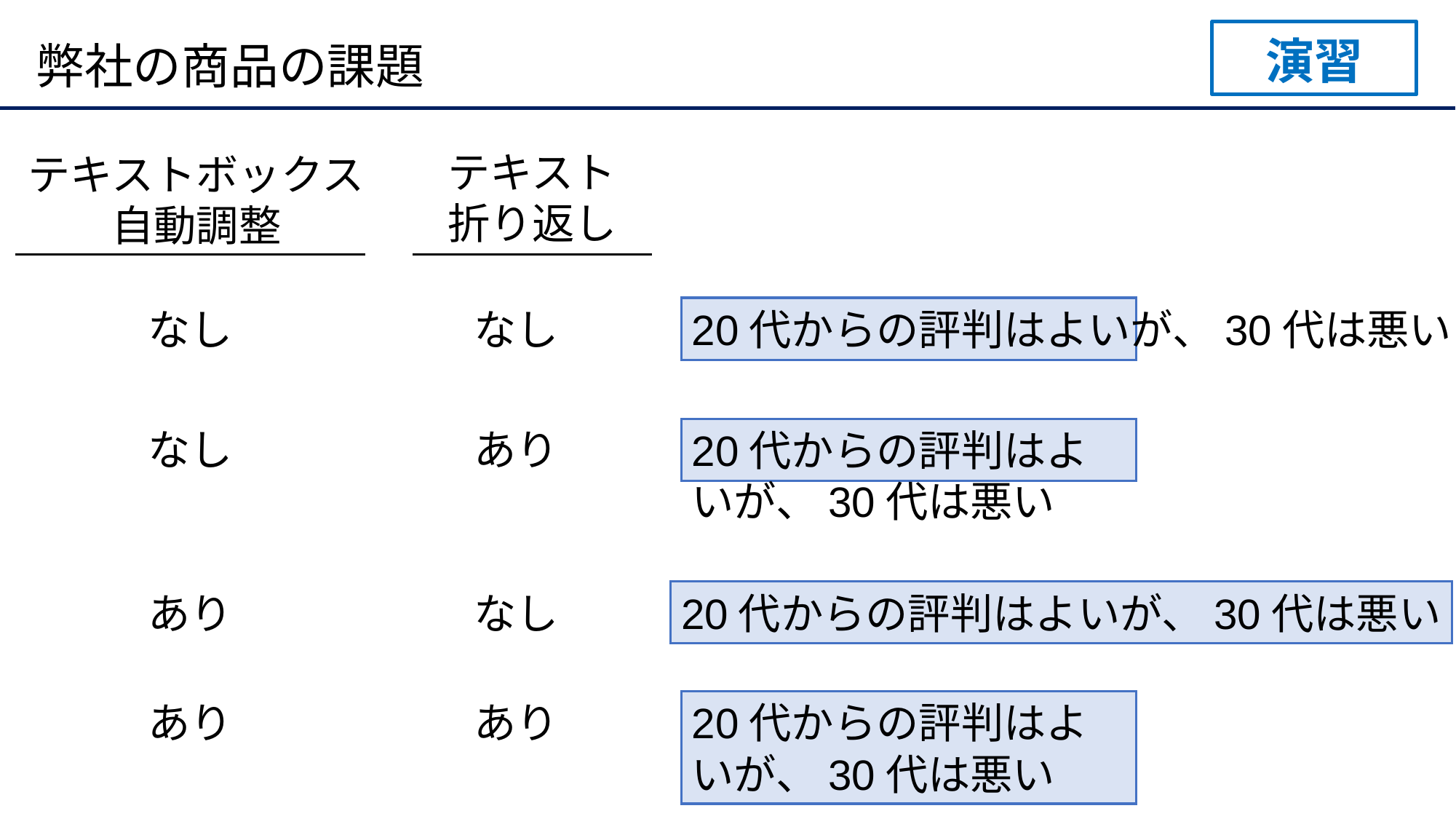

演習
# 弊社の商品の課題
テキスト
折り返し
テキストボックス
自動調整
なし
なし
20代からの評判はよいが、30代は悪い
なし
あり
20代からの評判はよいが、30代は悪い
あり
なし
20代からの評判はよいが、30代は悪い
あり
あり
20代からの評判はよいが、30代は悪い